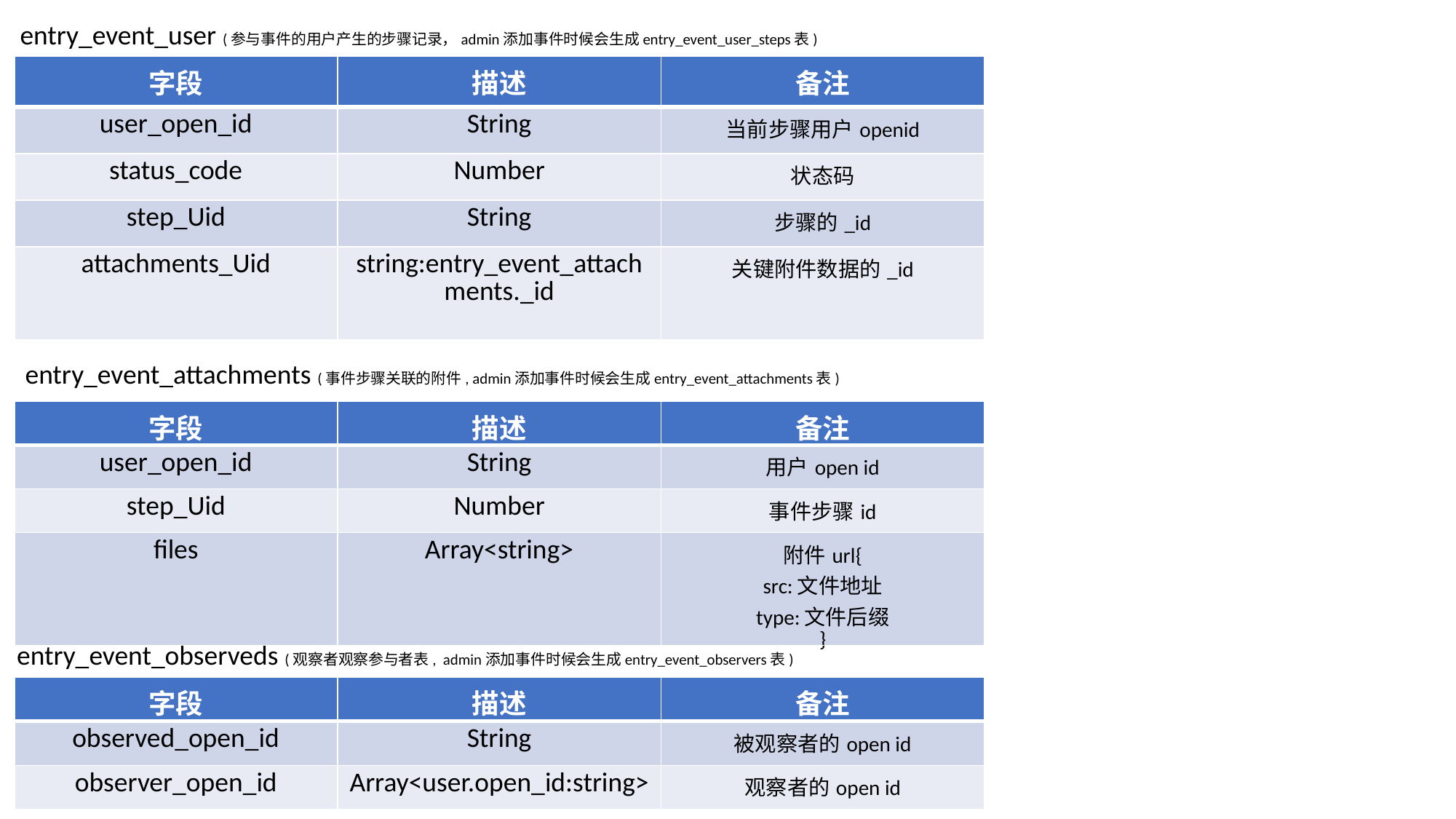

entry_event_user (参与事件的用户产生的步骤记录，admin添加事件时候会生成entry_event_user_steps表)
| 字段 | 描述 | 备注 |
| --- | --- | --- |
| user\_open\_id | String | 当前步骤用户openid |
| status\_code | Number | 状态码 |
| step\_Uid | String | 步骤的\_id |
| attachments\_Uid | string:entry\_event\_attachments.\_id | 关键附件数据的\_id |
entry_event_attachments (事件步骤关联的附件, admin添加事件时候会生成entry_event_attachments表)
| 字段 | 描述 | 备注 |
| --- | --- | --- |
| user\_open\_id | String | 用户open id |
| step\_Uid | Number | 事件步骤id |
| files | Array<string> | 附件url{ src:文件地址 type:文件后缀 } |
entry_event_observeds (观察者观察参与者表,  admin添加事件时候会生成entry_event_observers表)
| 字段 | 描述 | 备注 |
| --- | --- | --- |
| observed\_open\_id | String | 被观察者的open id |
| observer\_open\_id | Array<user.open\_id:string> | 观察者的open id |